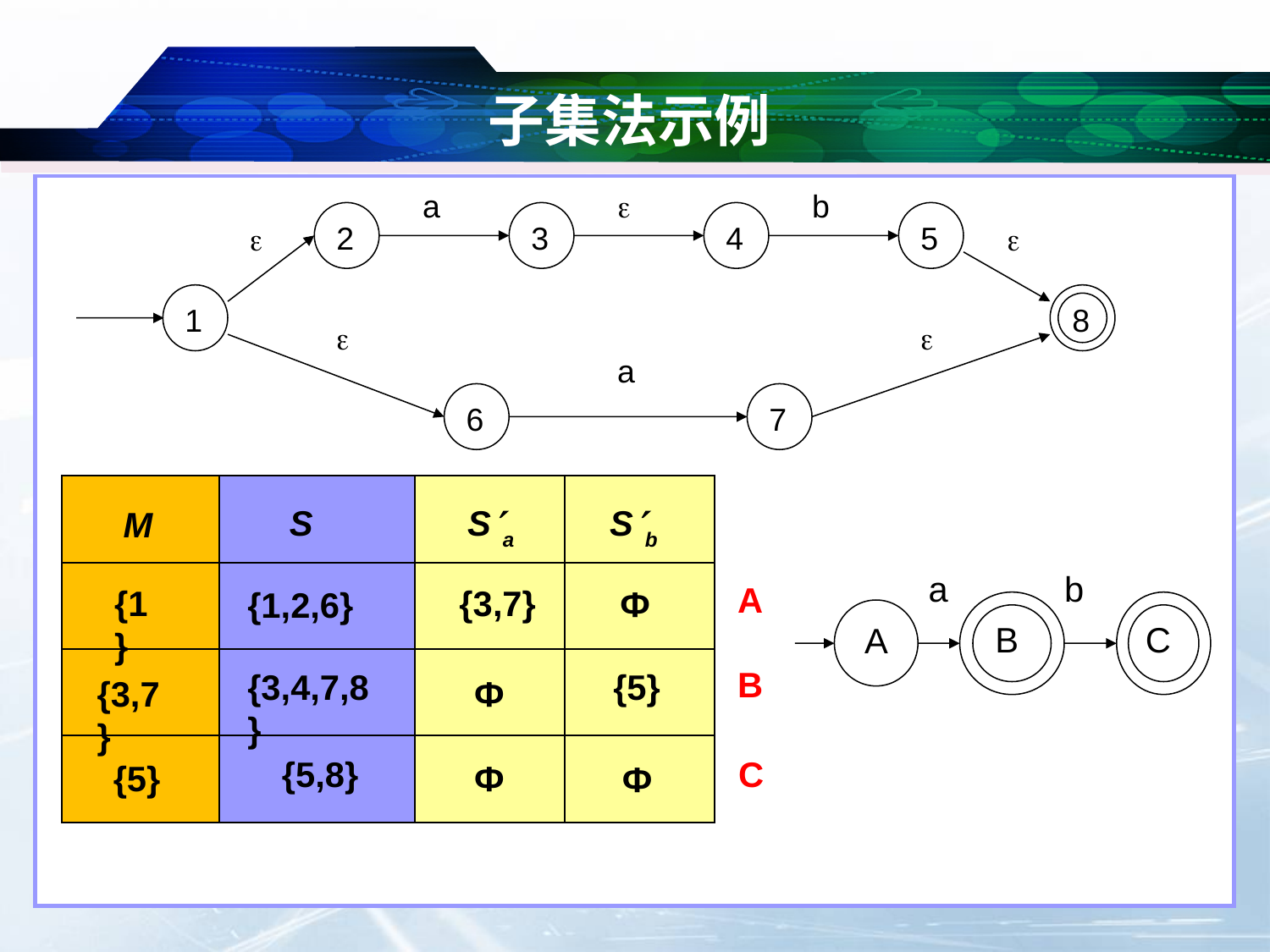

# 子集法示例

a
ε

b

2
3
4
5
ε

ε

1
8

ε

ε

a
6
7

|  |  |  |  |
| --- | --- | --- | --- |
|  |  |  |  |
|  |  |  |  |
|  |  |  |  |
S
S′a
S′b
M
a

b

A
B
C

A
{1}
{3,7}
Ф
{1,2,6}
B
{3,4,7,8}
{5}
{3,7}
Ф
C
{5,8}
Ф
{5}
Ф